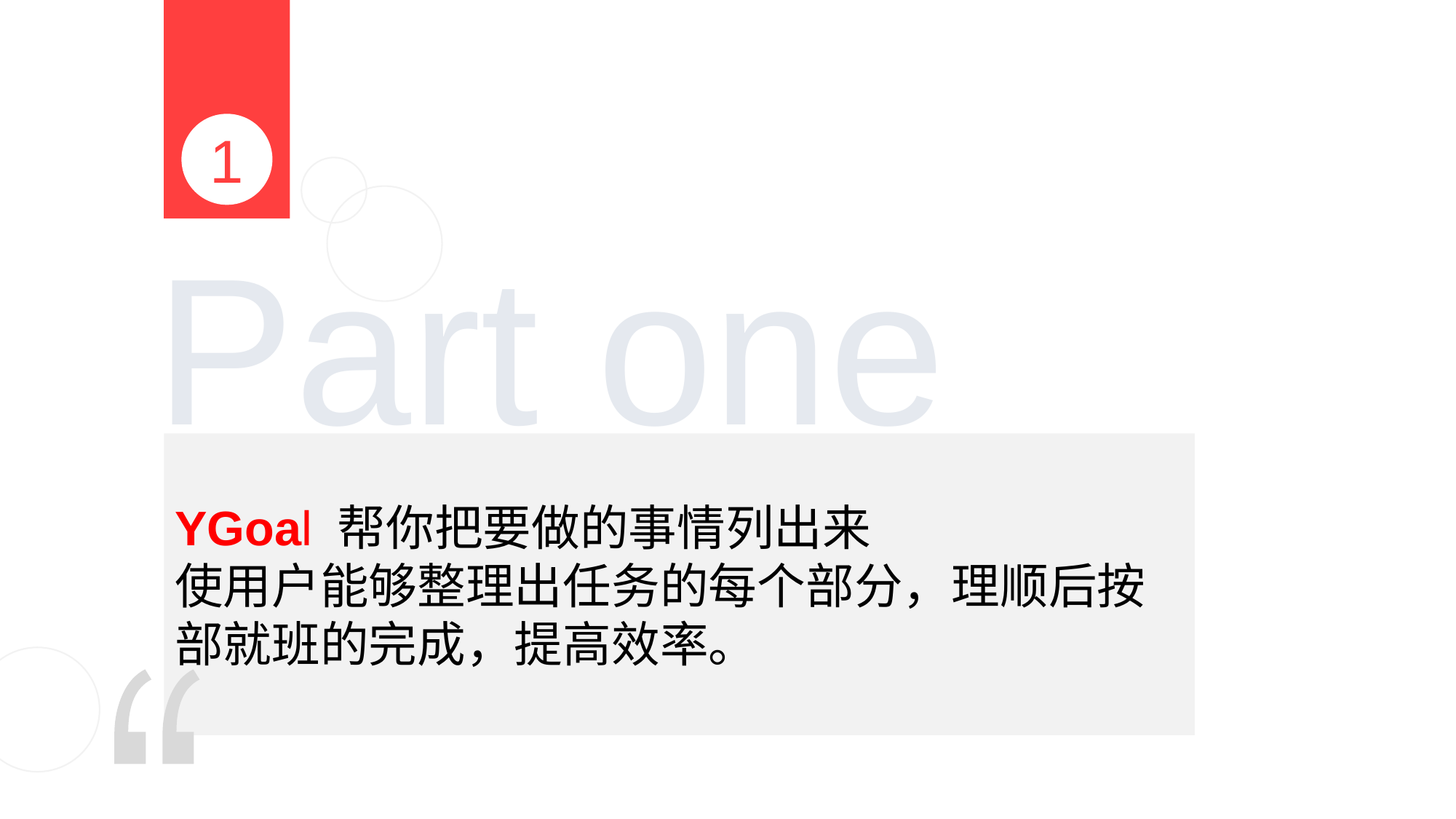

1

Part one

YGoal 帮你把要做的事情列出来
使用户能够整理出任务的每个部分，理顺后按部就班的完成，提高效率。